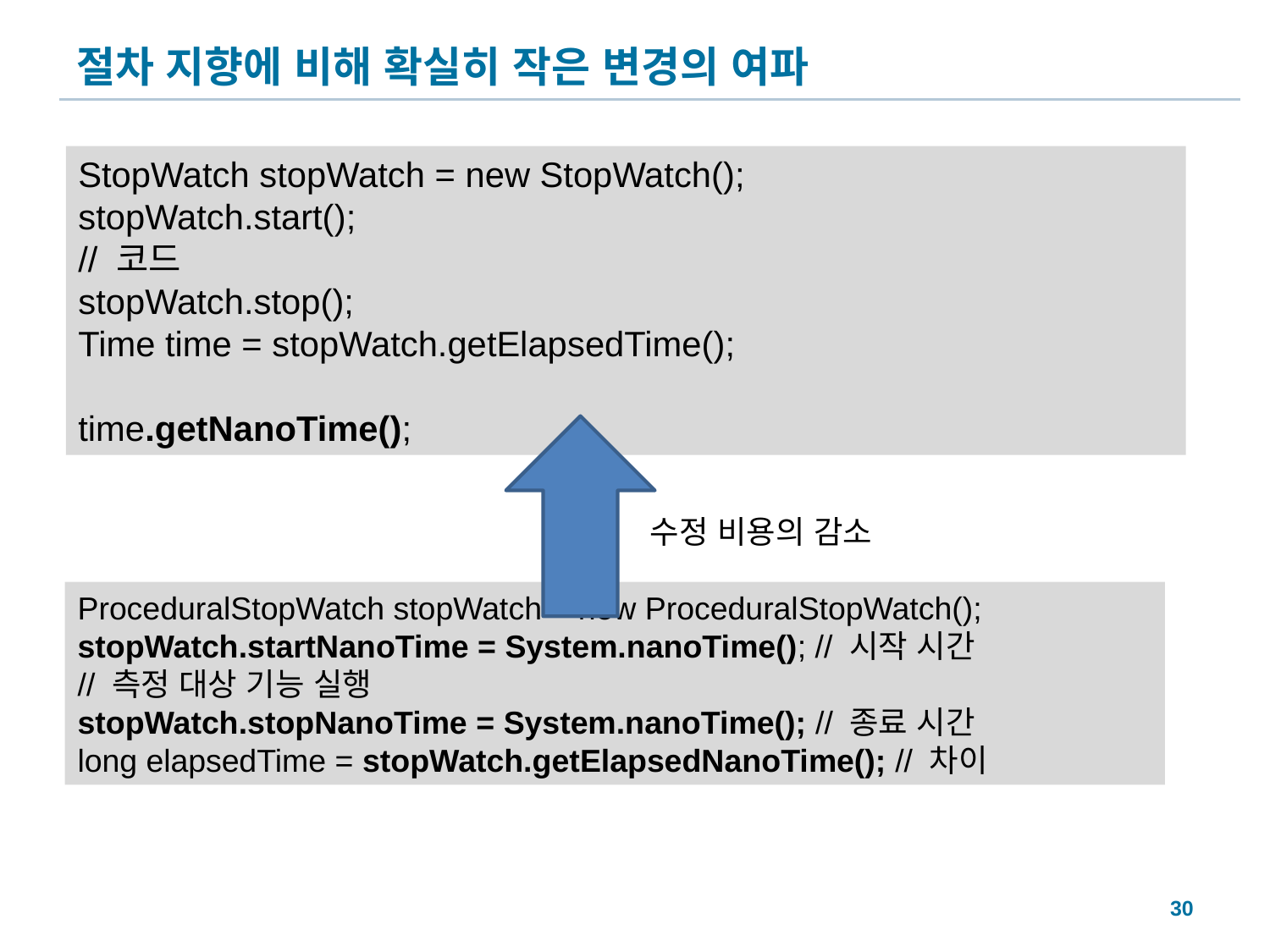

# 절차 지향에 비해 확실히 작은 변경의 여파
StopWatch stopWatch = new StopWatch();
stopWatch.start();
// 코드
stopWatch.stop();
Time time = stopWatch.getElapsedTime();

time.getNanoTime();

수정 비용의 감소
ProceduralStopWatch stopWatch = new ProceduralStopWatch();
stopWatch.startNanoTime = System.nanoTime(); // 시작 시간
// 측정 대상 기능 실행
stopWatch.stopNanoTime = System.nanoTime(); // 종료 시간
long elapsedTime = stopWatch.getElapsedNanoTime(); // 차이
30